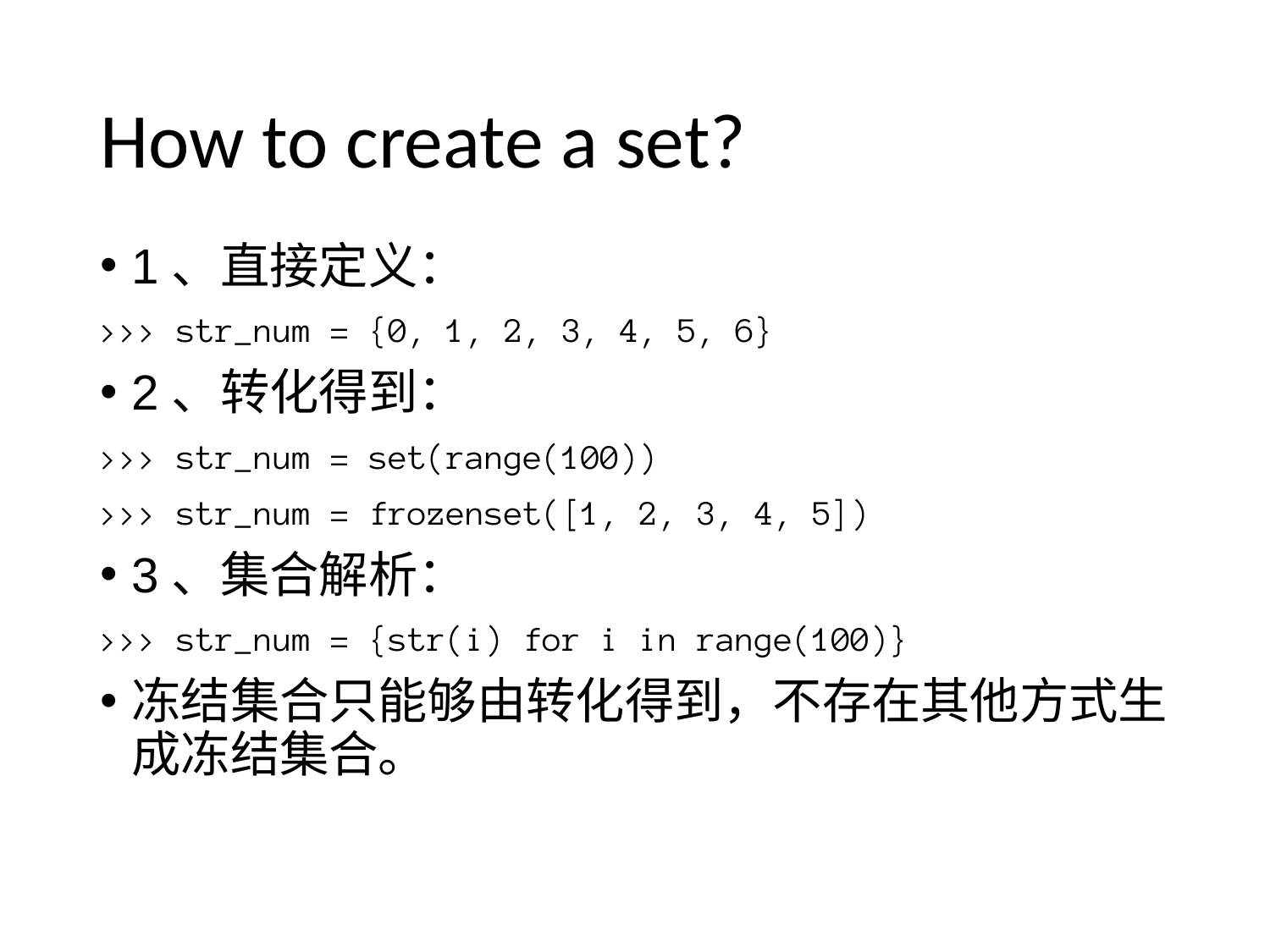

# How to create a set?
1、直接定义：
>>> str_num = {0, 1, 2, 3, 4, 5, 6}
2、转化得到：
>>> str_num = set(range(100))
>>> str_num = frozenset([1, 2, 3, 4, 5])
3、集合解析：
>>> str_num = {str(i) for i in range(100)}
冻结集合只能够由转化得到，不存在其他方式生成冻结集合。